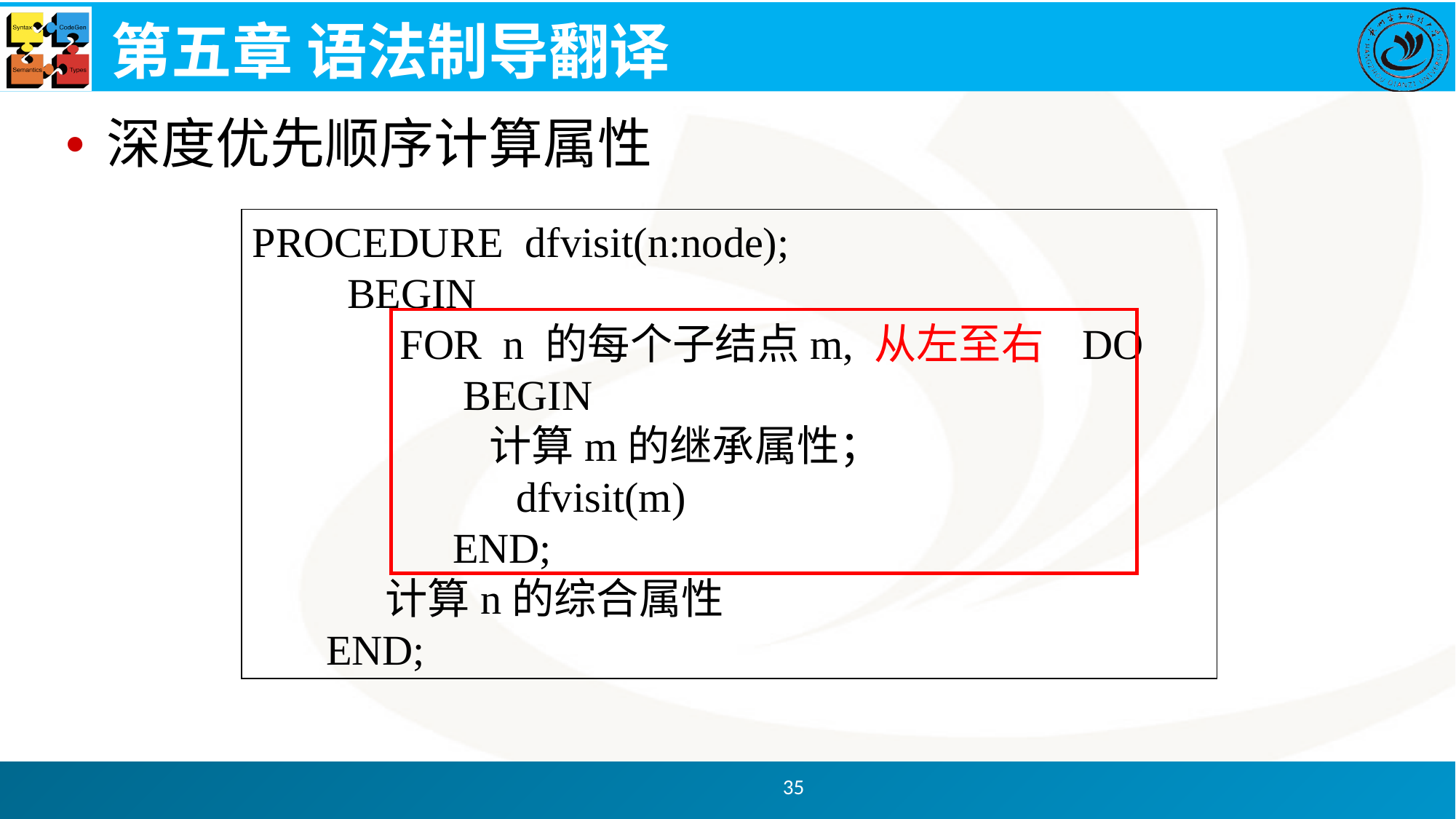

# 第五章 语法制导翻译
深度优先顺序计算属性

PROCEDURE  dfvisit(n:node);
         BEGIN
              FOR  n 的每个子结点m, 从左至右   DO
                    BEGIN
                        计算m的继承属性；
                         dfvisit(m)
                   END;
             计算n的综合属性
       END;

35